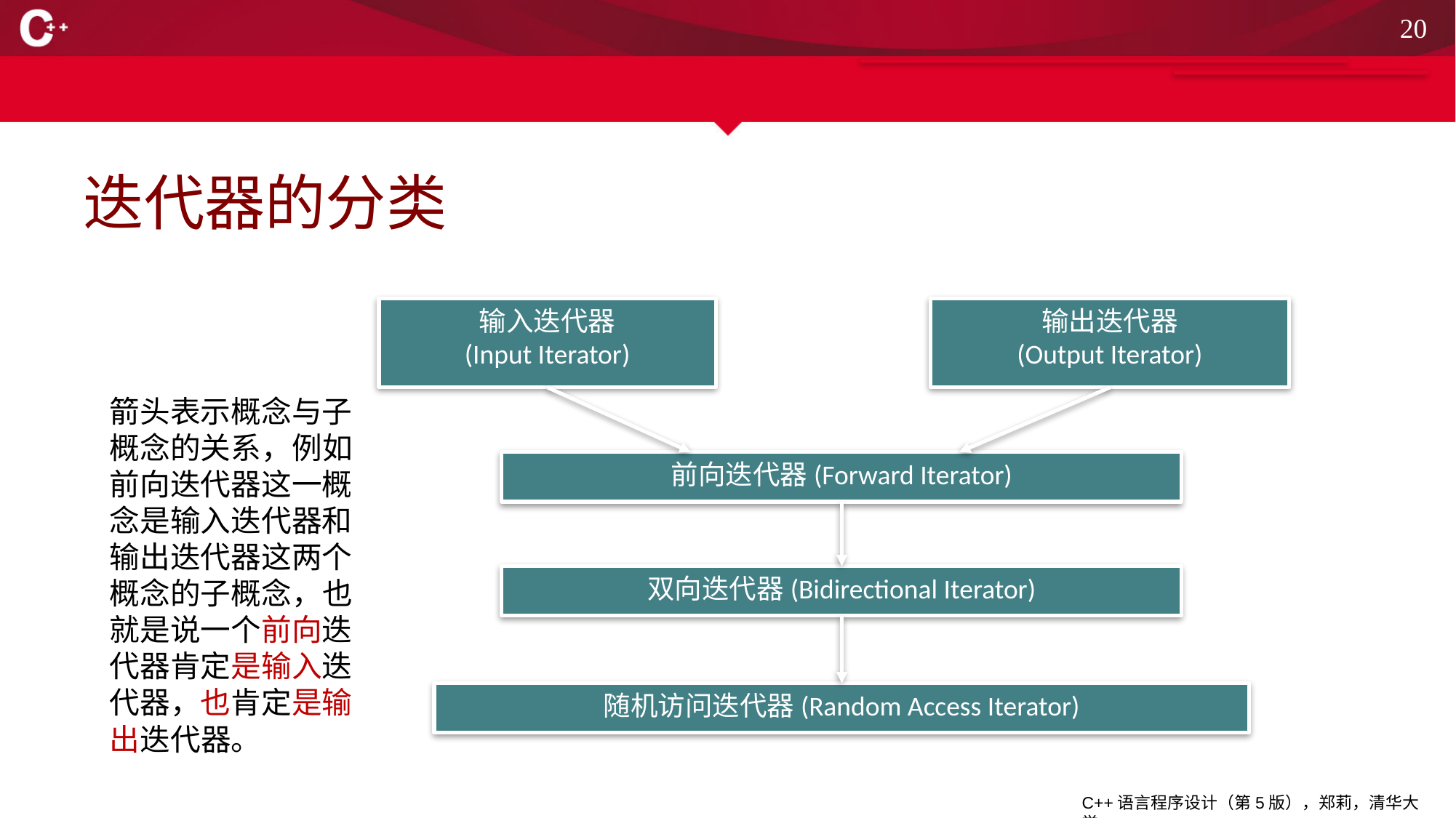

20
# 迭代器的分类
输入迭代器
(Input Iterator)
输出迭代器
(Output Iterator)
前向迭代器(Forward Iterator)
双向迭代器(Bidirectional Iterator)
随机访问迭代器(Random Access Iterator)
箭头表示概念与子概念的关系，例如前向迭代器这一概念是输入迭代器和输出迭代器这两个概念的子概念，也就是说一个前向迭代器肯定是输入迭代器，也肯定是输出迭代器。